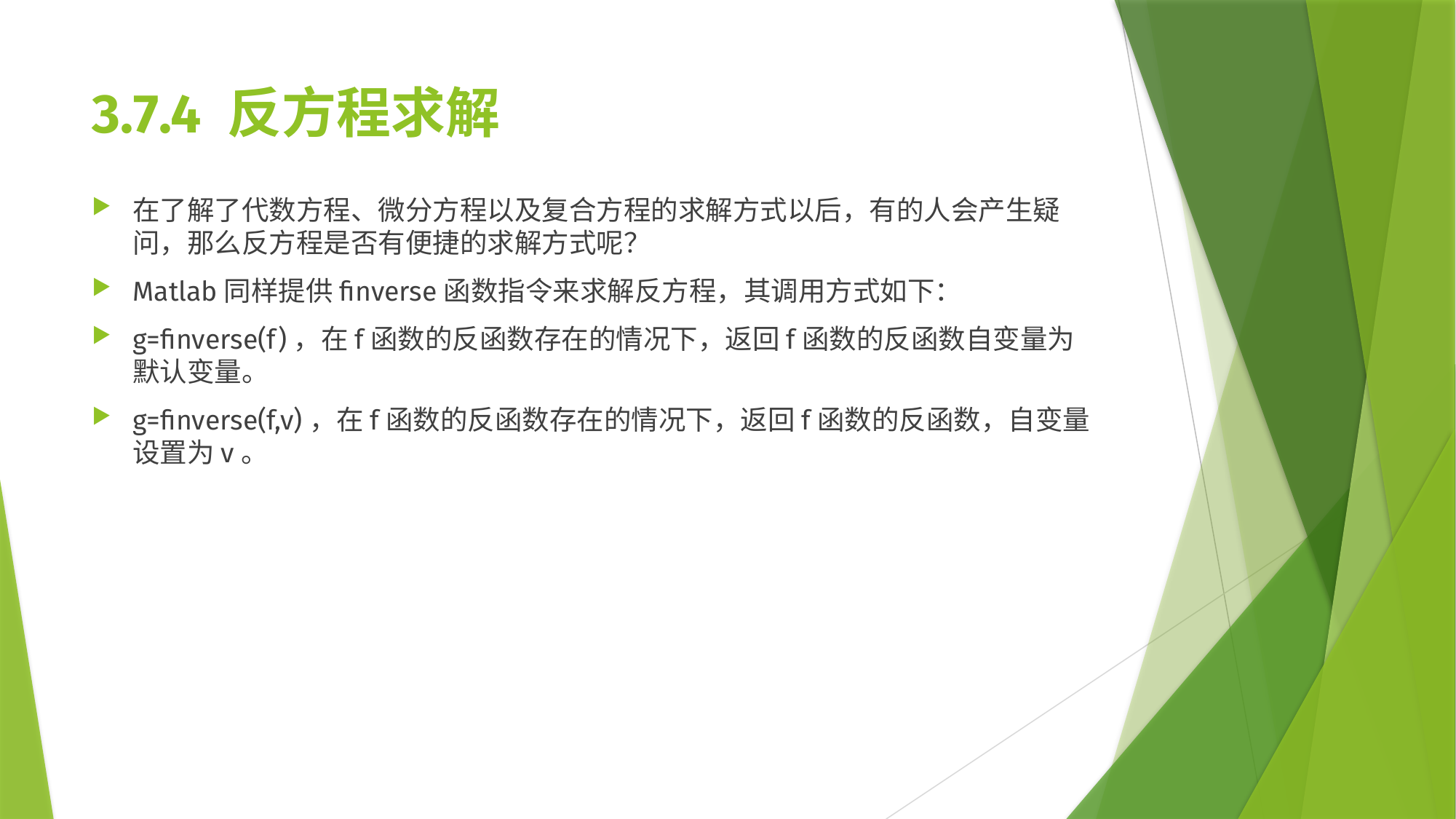

# 3.7.4 反方程求解
在了解了代数方程、微分方程以及复合方程的求解方式以后，有的人会产生疑问，那么反方程是否有便捷的求解方式呢？
Matlab同样提供finverse函数指令来求解反方程，其调用方式如下：
g=finverse(f)，在f函数的反函数存在的情况下，返回f函数的反函数自变量为默认变量。
g=finverse(f,v)，在f函数的反函数存在的情况下，返回f函数的反函数，自变量设置为v。